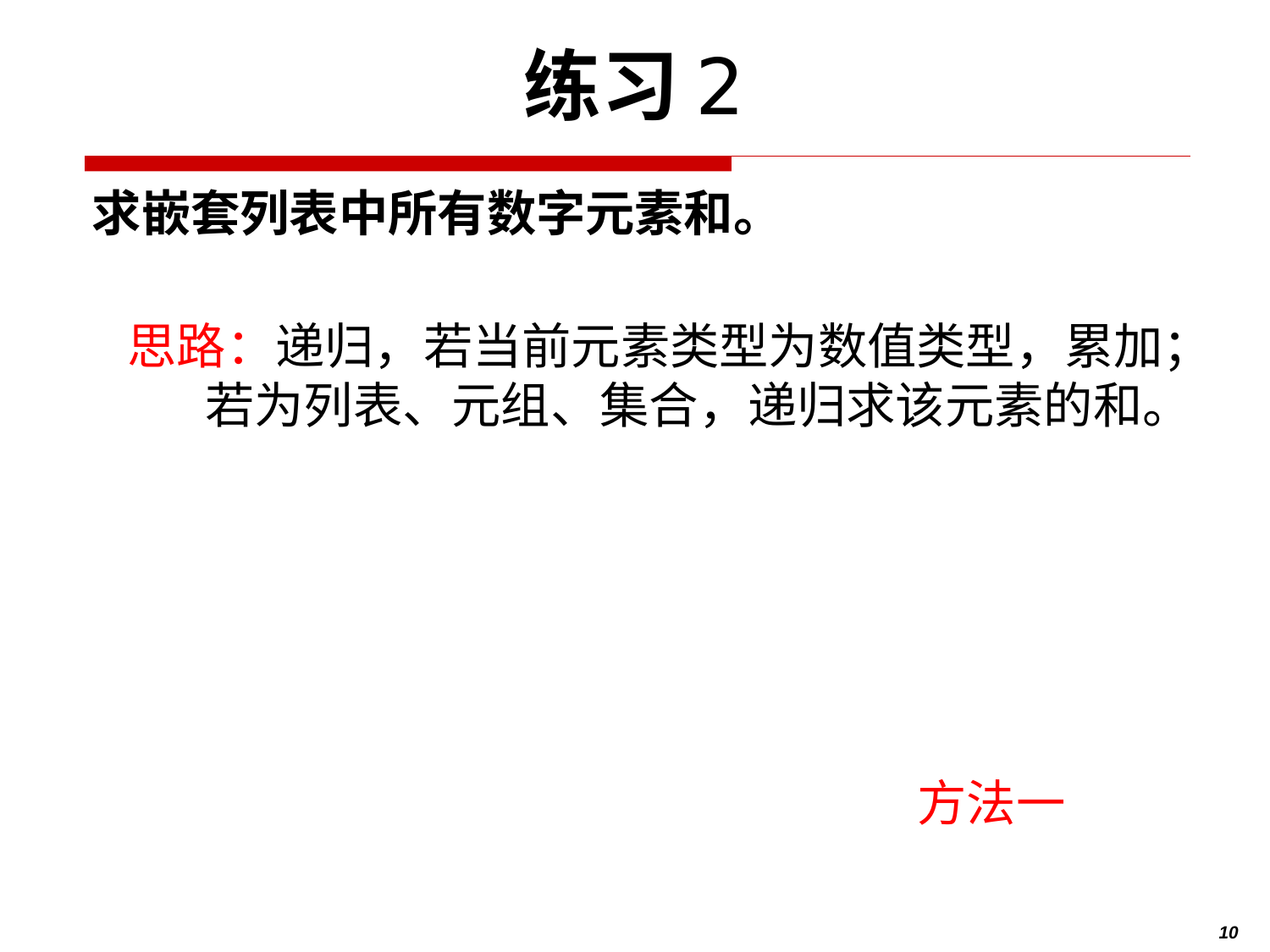

# 练习2
求嵌套列表中所有数字元素和。
思路：递归，若当前元素类型为数值类型，累加；
      若为列表、元组、集合，递归求该元素的和。

方法一
10